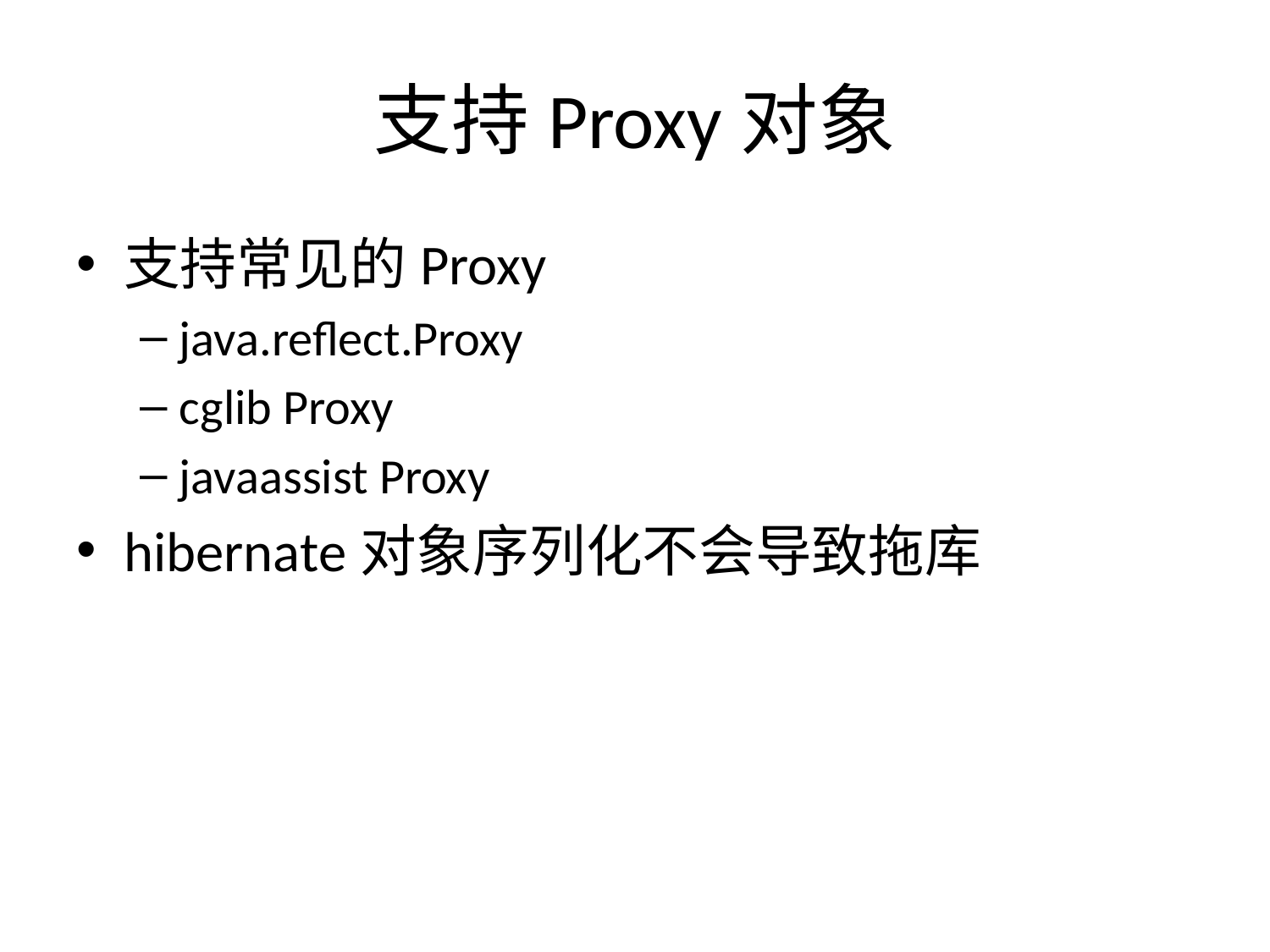

# 支持Proxy对象
支持常见的Proxy
java.reflect.Proxy
cglib Proxy
javaassist Proxy
hibernate对象序列化不会导致拖库